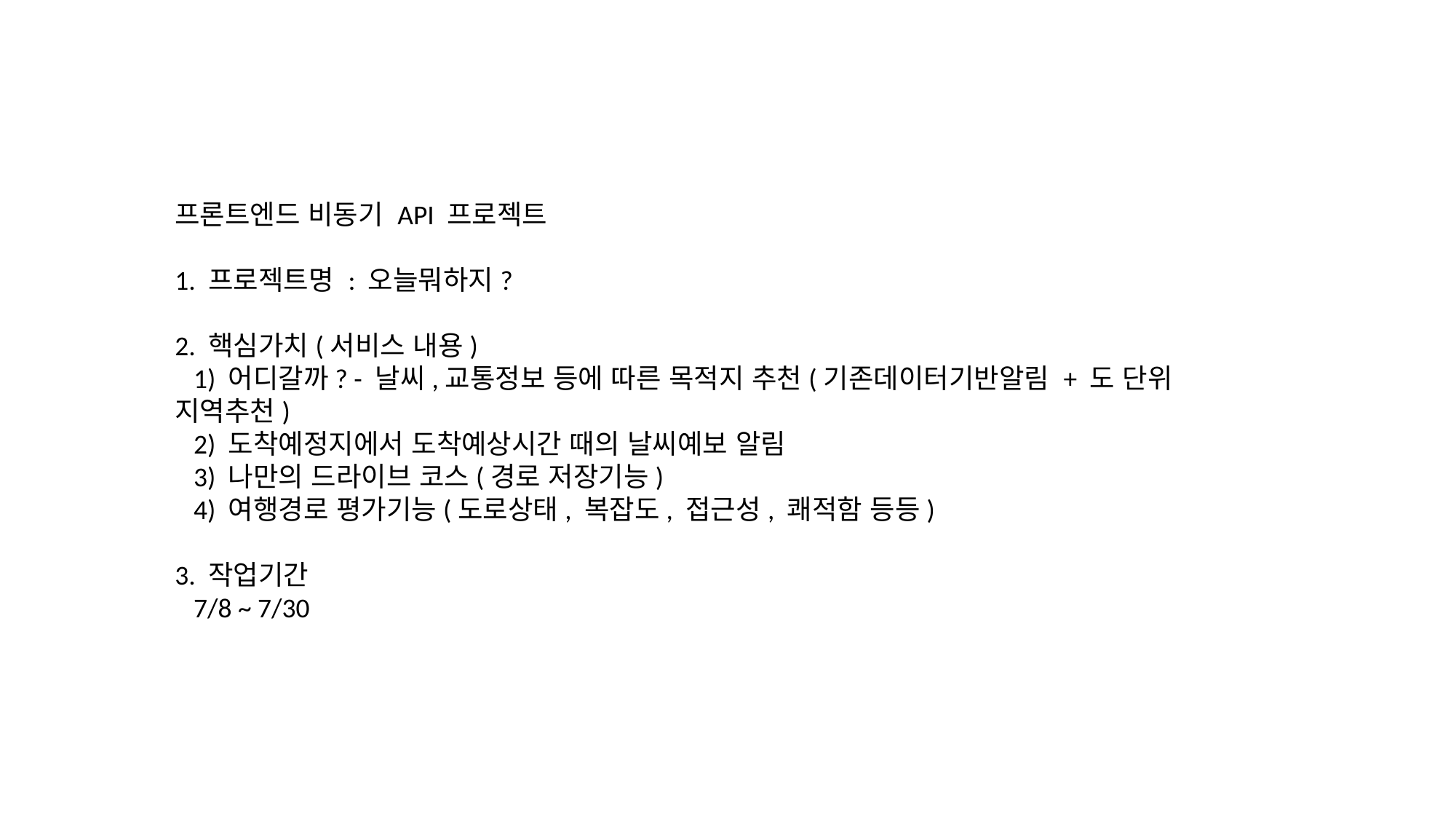

프론트엔드 비동기 API 프로젝트

1. 프로젝트명 : 오늘뭐하지?

2. 핵심가치(서비스 내용)
   1) 어디갈까? - 날씨,교통정보 등에 따른 목적지 추천(기존데이터기반알림 + 도 단위 지역추천)
   2) 도착예정지에서 도착예상시간 때의 날씨예보 알림
   3) 나만의 드라이브 코스(경로 저장기능)
   4) 여행경로 평가기능(도로상태, 복잡도, 접근성, 쾌적함 등등)

3. 작업기간
   7/8 ~ 7/30